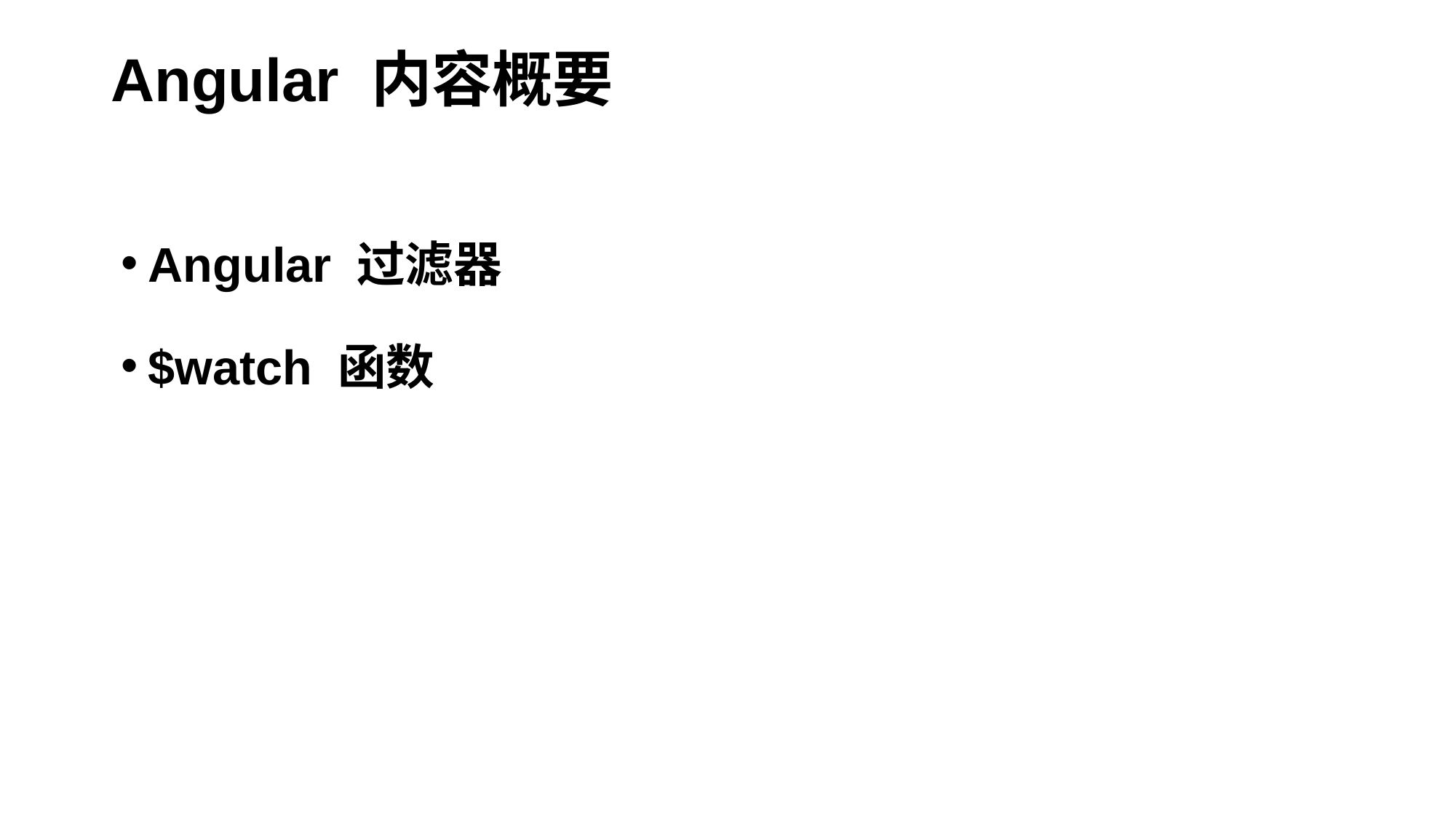

# Angular 内容概要

Angular 过滤器
$watch 函数